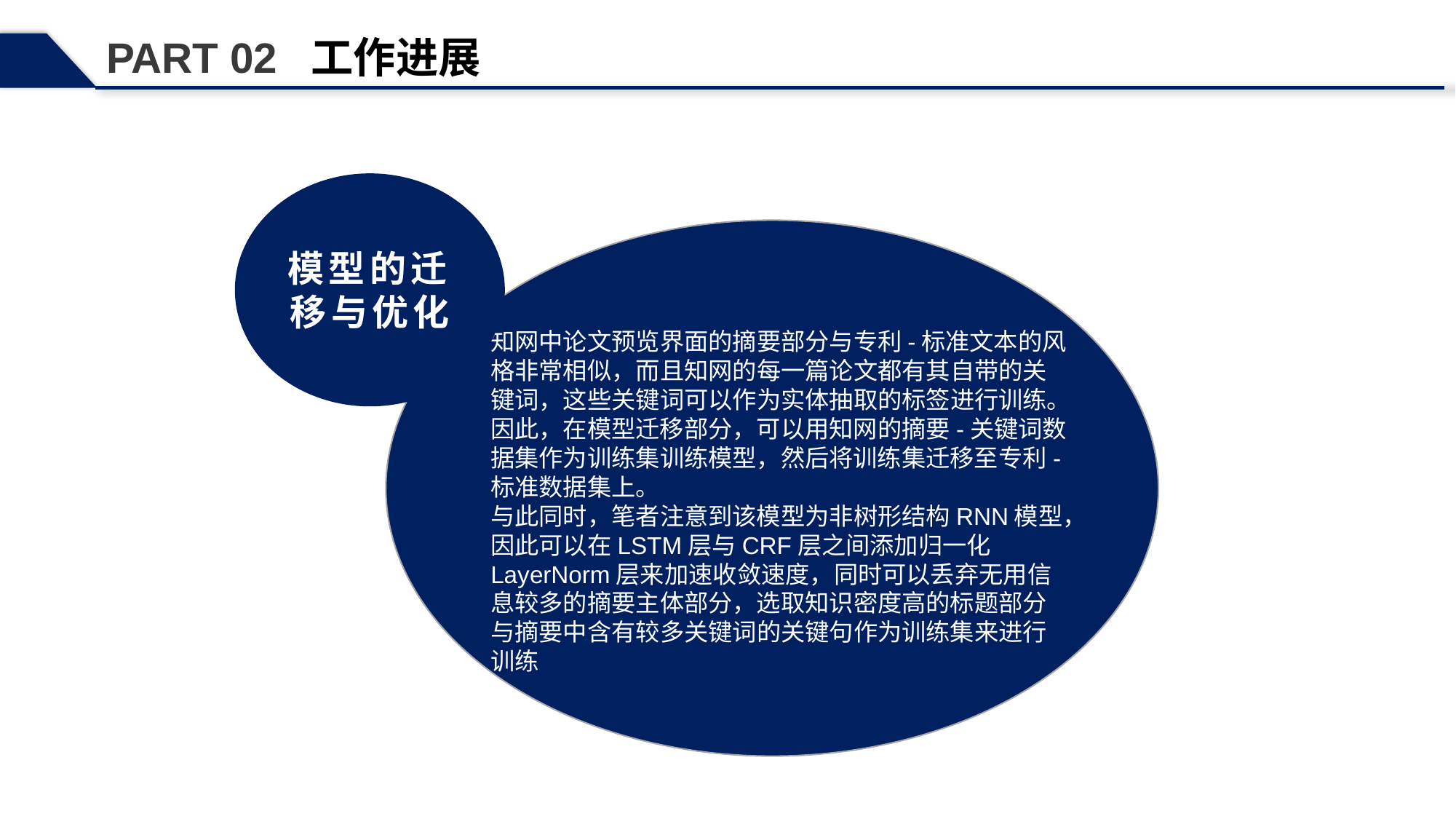

PART 02  工作进展

模型的迁移与优化

知网中论文预览界面的摘要部分与专利-标准文本的风格非常相似，而且知网的每一篇论文都有其自带的关键词，这些关键词可以作为实体抽取的标签进行训练。因此，在模型迁移部分，可以用知网的摘要-关键词数据集作为训练集训练模型，然后将训练集迁移至专利-标准数据集上。
与此同时，笔者注意到该模型为非树形结构RNN模型，因此可以在LSTM层与CRF层之间添加归一化LayerNorm层来加速收敛速度，同时可以丢弃无用信息较多的摘要主体部分，选取知识密度高的标题部分与摘要中含有较多关键词的关键句作为训练集来进行训练